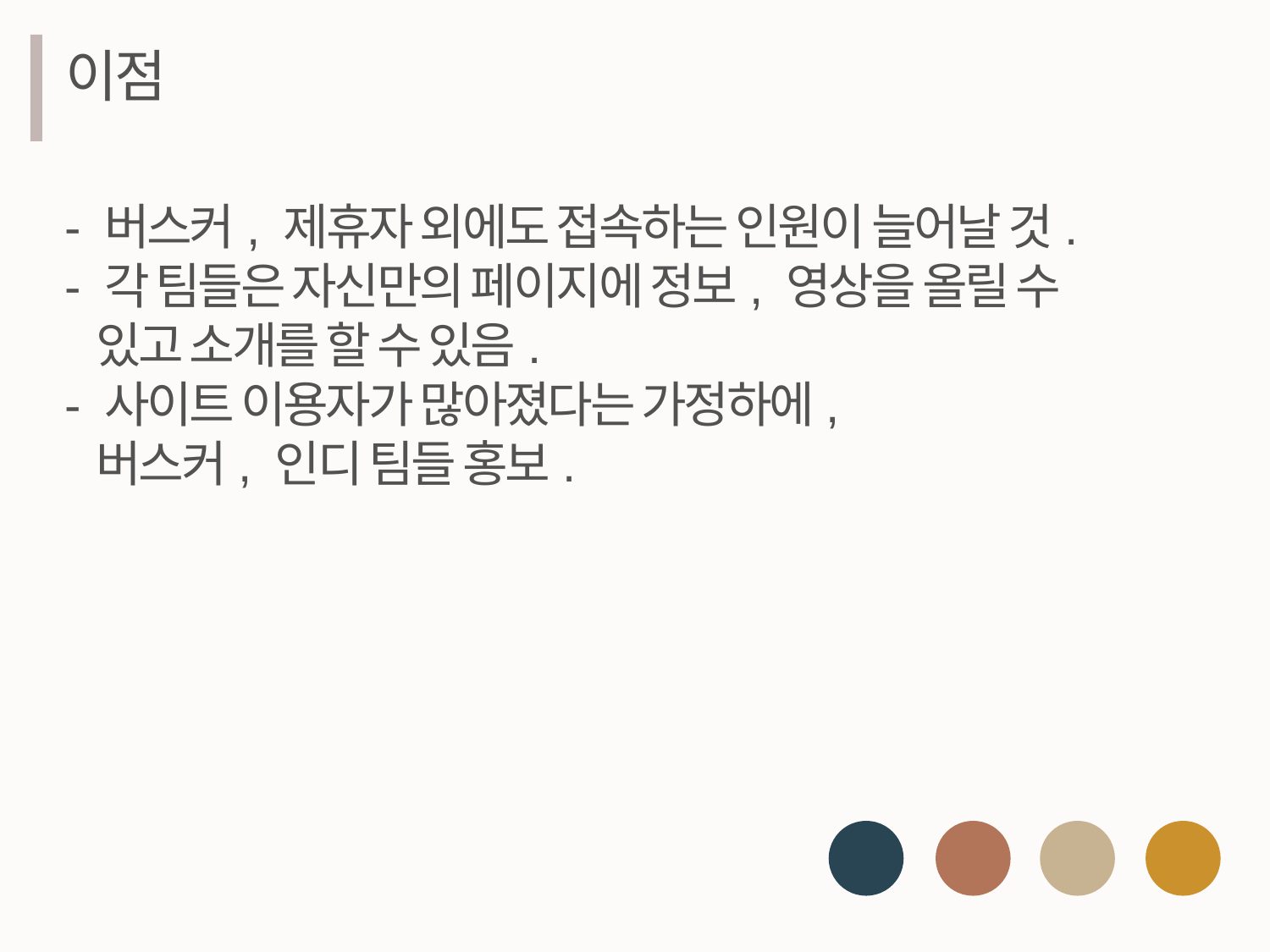

이점

- 버스커, 제휴자 외에도 접속하는 인원이 늘어날 것.
- 각 팀들은 자신만의 페이지에 정보, 영상을 올릴 수
  있고 소개를 할 수 있음.
- 사이트 이용자가 많아졌다는 가정하에,
  버스커, 인디 팀들 홍보.